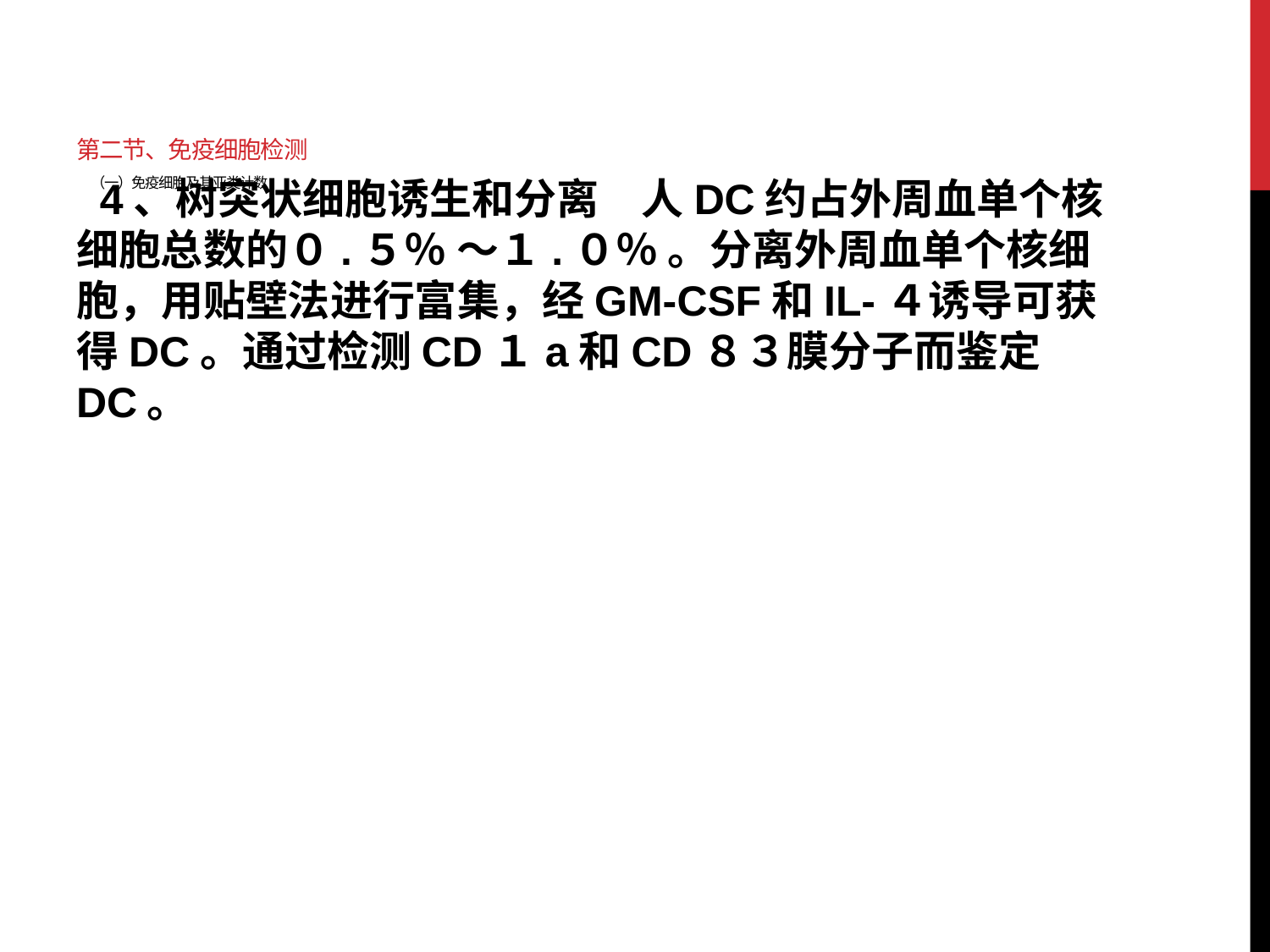

# 第二节、免疫细胞检测 （一）免疫细胞及其亚类计数
  4、树突状细胞诱生和分离　人DC约占外周血单个核细胞总数的０.５％ ～１.０％ 。分离外周血单个核细胞，用贴壁法进行富集，经GM‐CSF和IL‐４诱导可获得DC。通过检测CD１a和CD８３膜分子而鉴定DC。